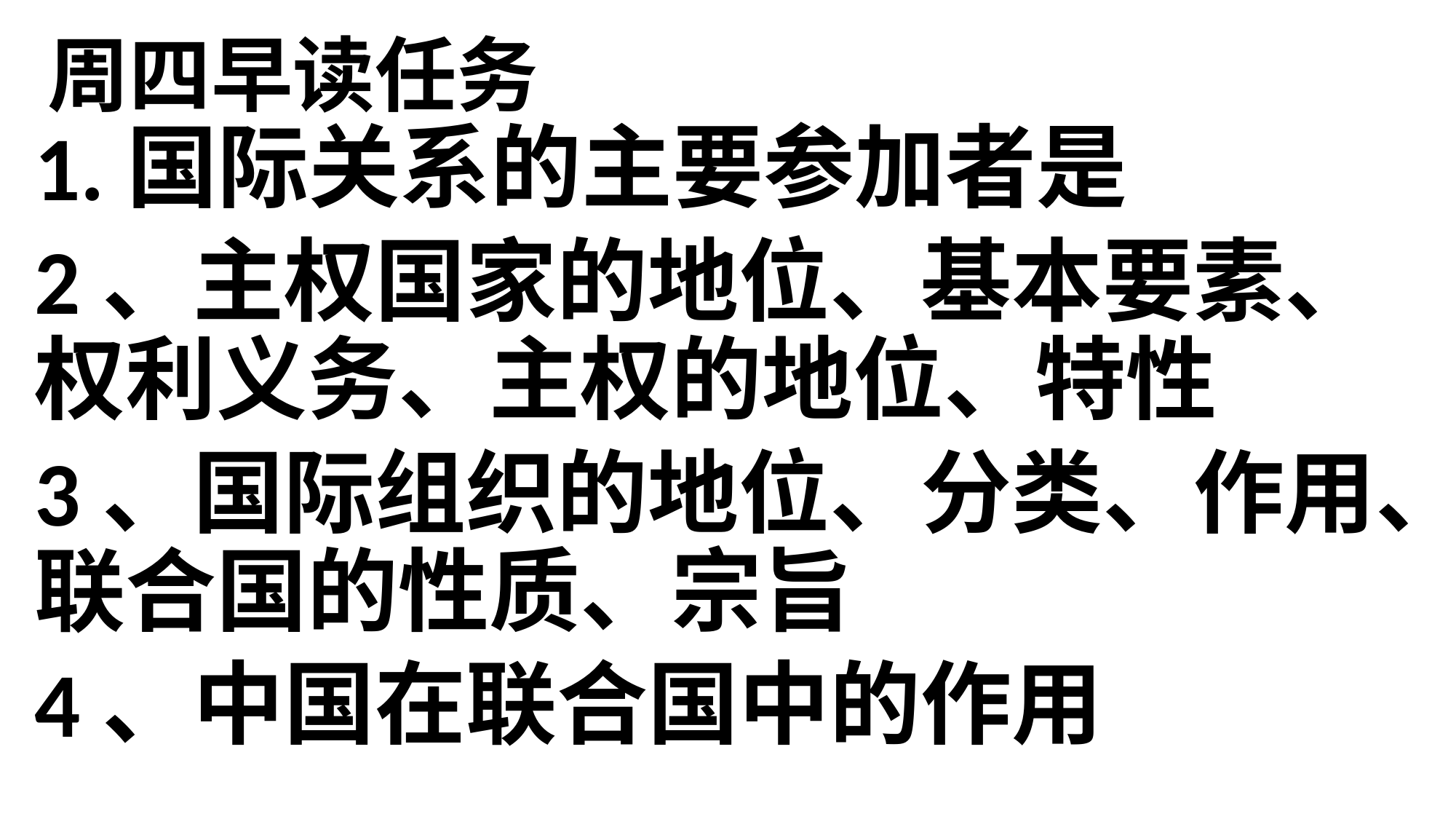

# 周四早读任务
1.国际关系的主要参加者是
2、主权国家的地位、基本要素、权利义务、主权的地位、特性
3、国际组织的地位、分类、作用、联合国的性质、宗旨
4、中国在联合国中的作用